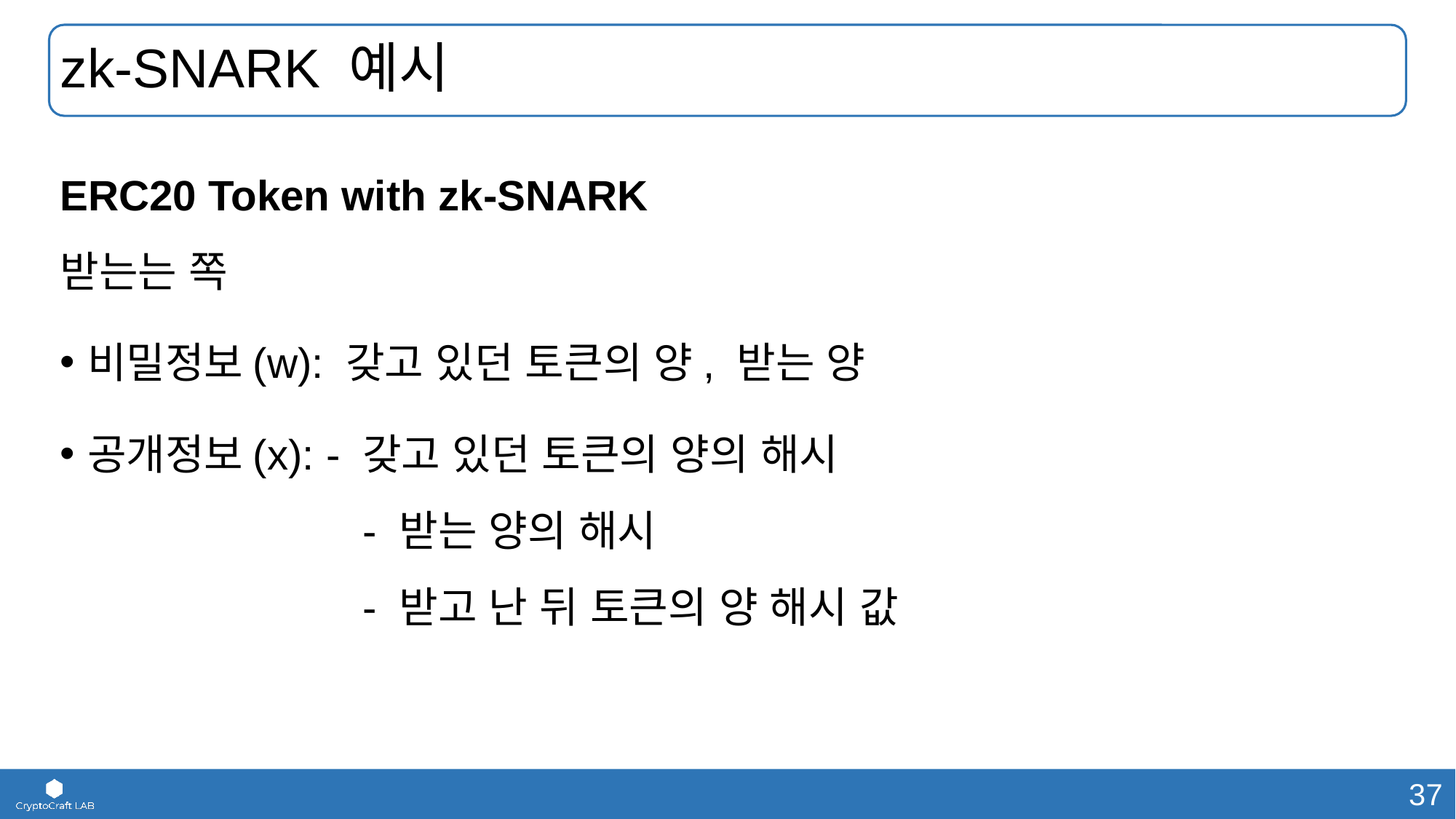

# zk-SNARK 예시
ERC20 Token with zk-SNARK
받는는 쪽
비밀정보(w): 갖고 있던 토큰의 양, 받는 양
공개정보(x): - 갖고 있던 토큰의 양의 해시
		    - 받는 양의 해시
		    - 받고 난 뒤 토큰의 양 해시 값